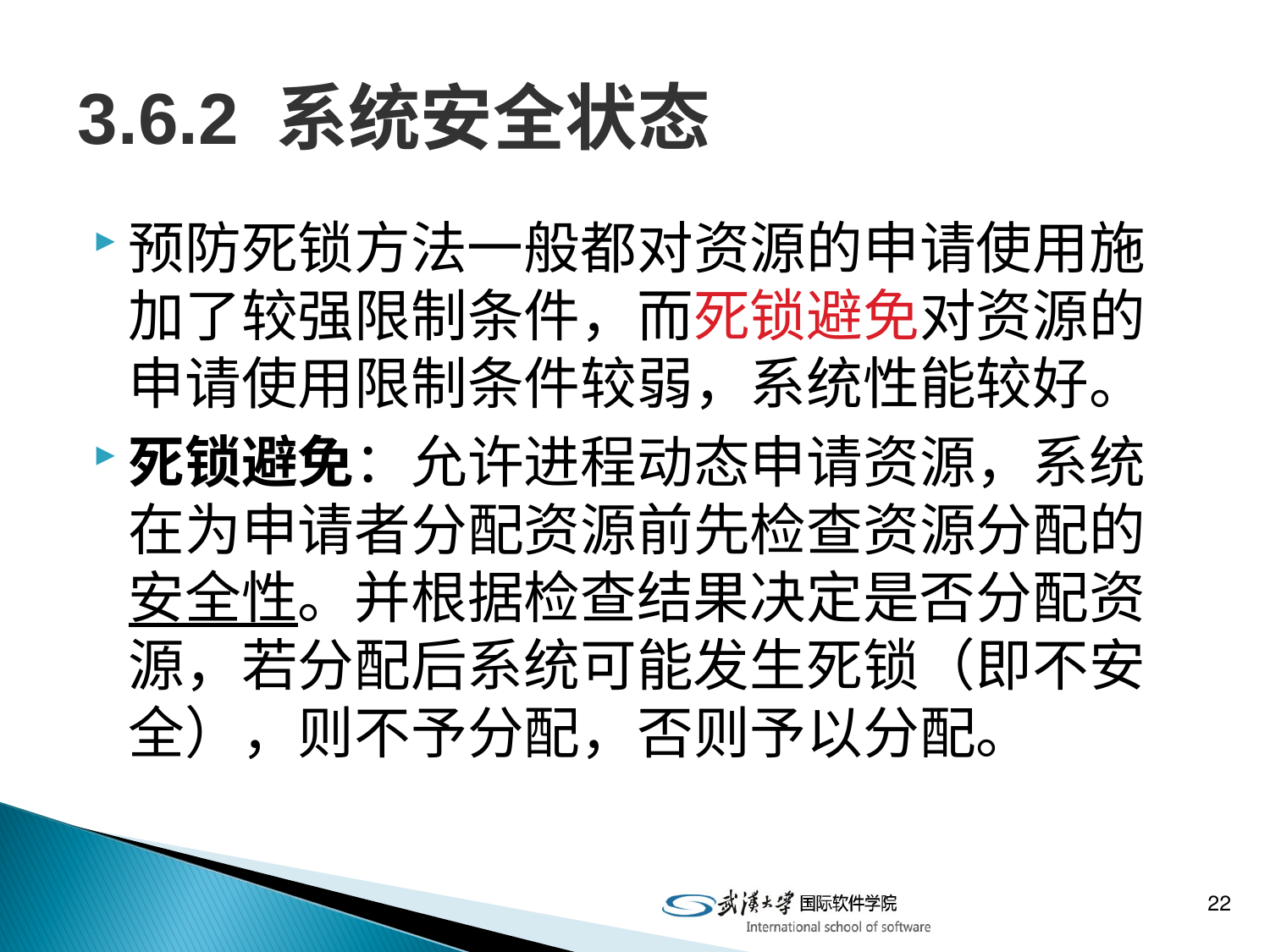

# 3.6.2 系统安全状态
预防死锁方法一般都对资源的申请使用施加了较强限制条件，而死锁避免对资源的申请使用限制条件较弱，系统性能较好。
死锁避免：允许进程动态申请资源，系统在为申请者分配资源前先检查资源分配的安全性。并根据检查结果决定是否分配资源，若分配后系统可能发生死锁（即不安全），则不予分配，否则予以分配。